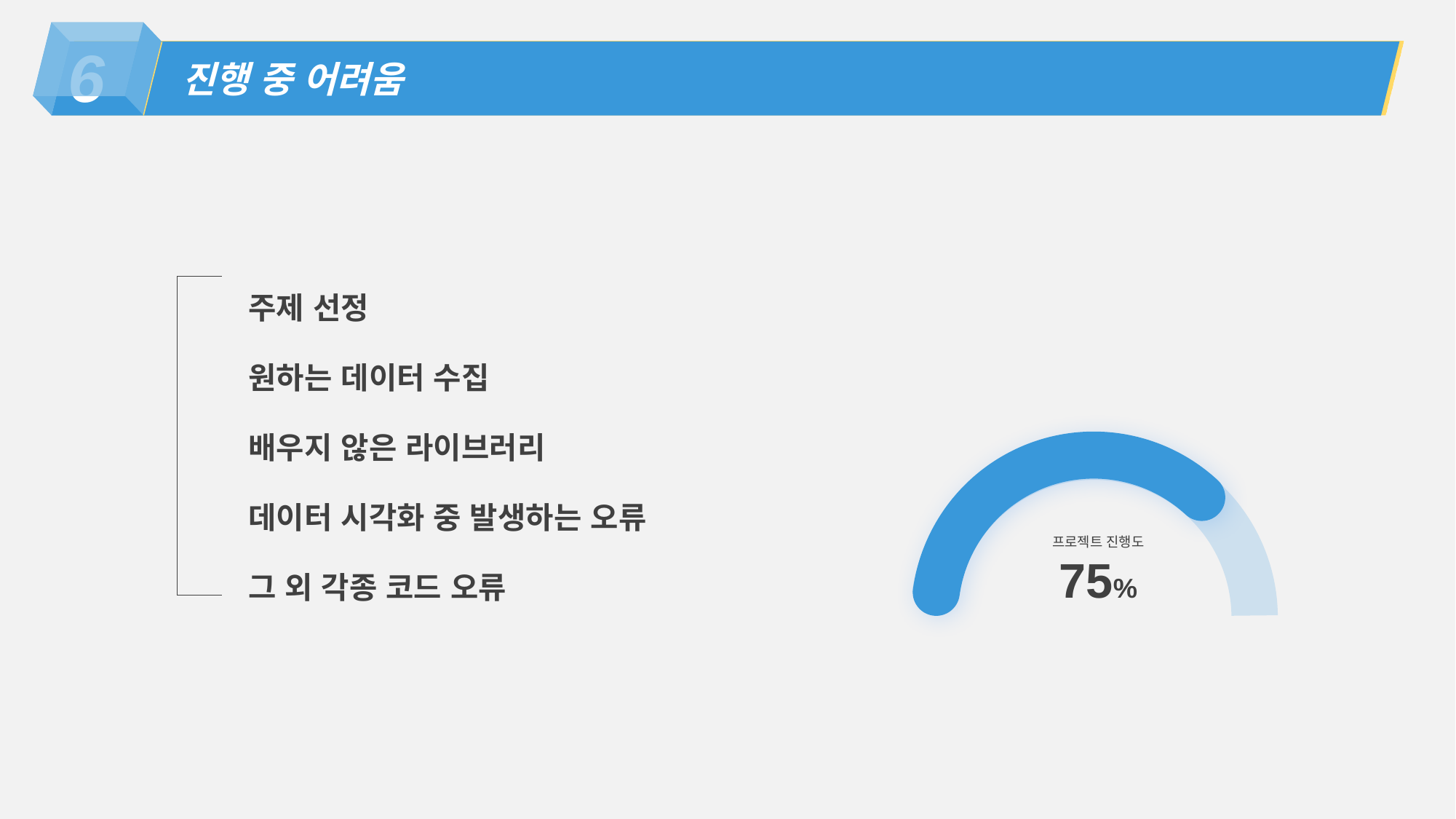

6
진행 중 어려움
주제 선정
원하는 데이터 수집
배우지 않은 라이브러리
데이터 시각화 중 발생하는 오류
그 외 각종 코드 오류

프로젝트 진행도
75%